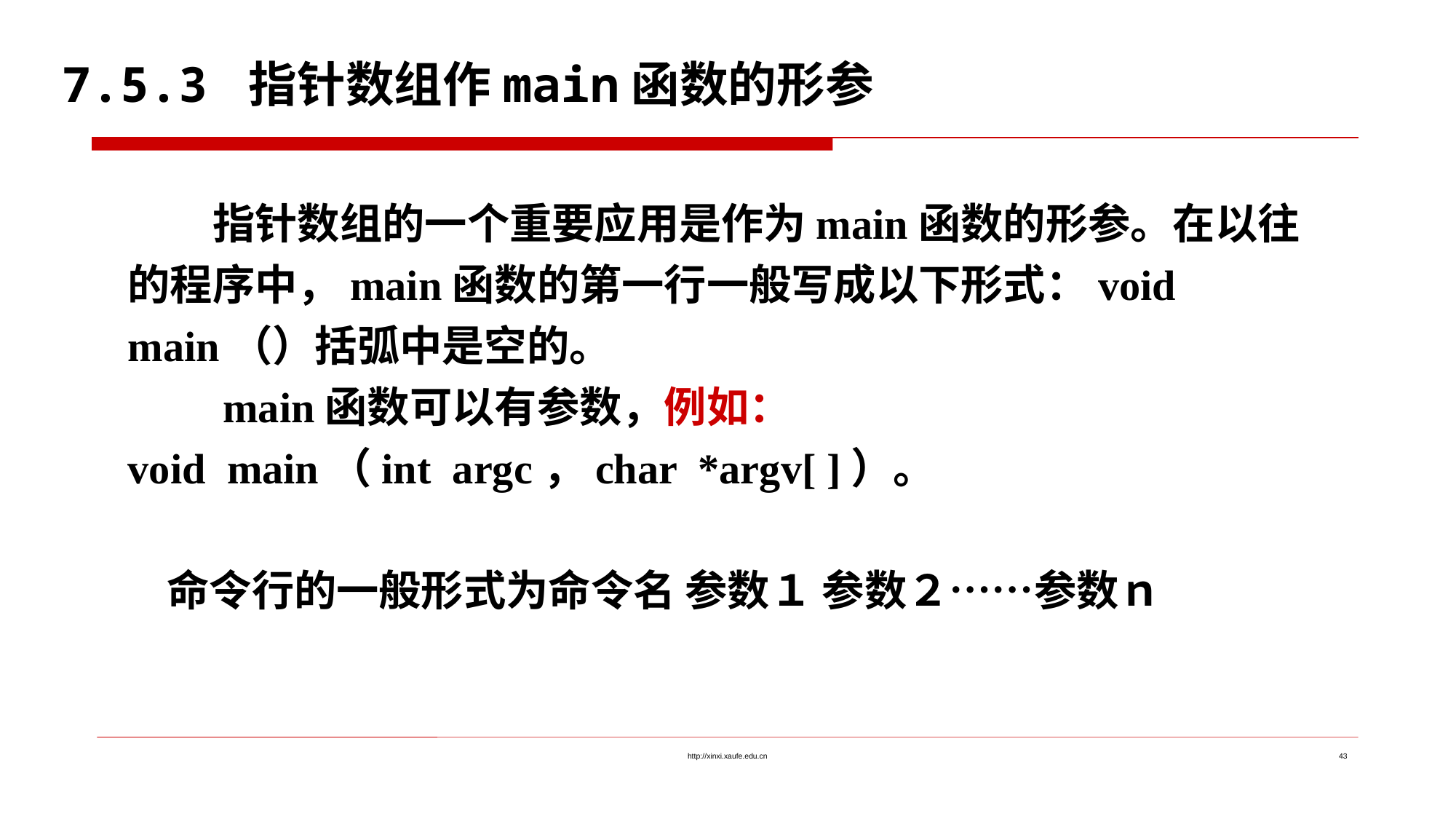

7.5.3 指针数组作main函数的形参
　　指针数组的一个重要应用是作为main函数的形参。在以往的程序中，main函数的第一行一般写成以下形式：void  main（）括弧中是空的。
　　main函数可以有参数，例如：
void  main（int  argc，char  *argv[ ]）。

   命令行的一般形式为命令名 参数１ 参数２……参数ｎ
http://xinxi.xaufe.edu.cn
43